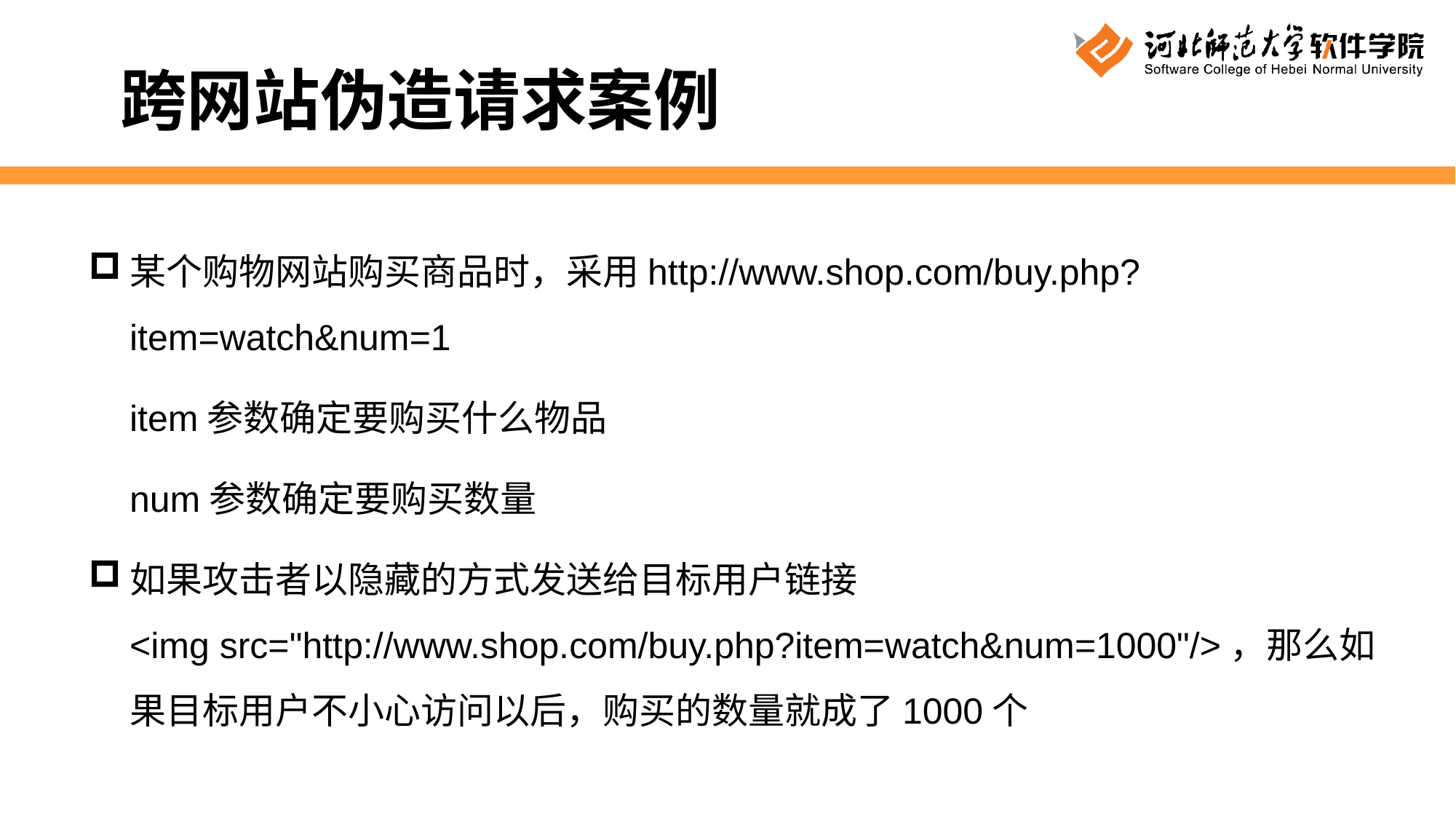

跨网站伪造请求案例
某个购物网站购买商品时，采用http://www.shop.com/buy.php?item=watch&num=1
	item参数确定要购买什么物品
	num参数确定要购买数量
如果攻击者以隐藏的方式发送给目标用户链接
<img src="http://www.shop.com/buy.php?item=watch&num=1000"/>，那么如果目标用户不小心访问以后，购买的数量就成了1000个